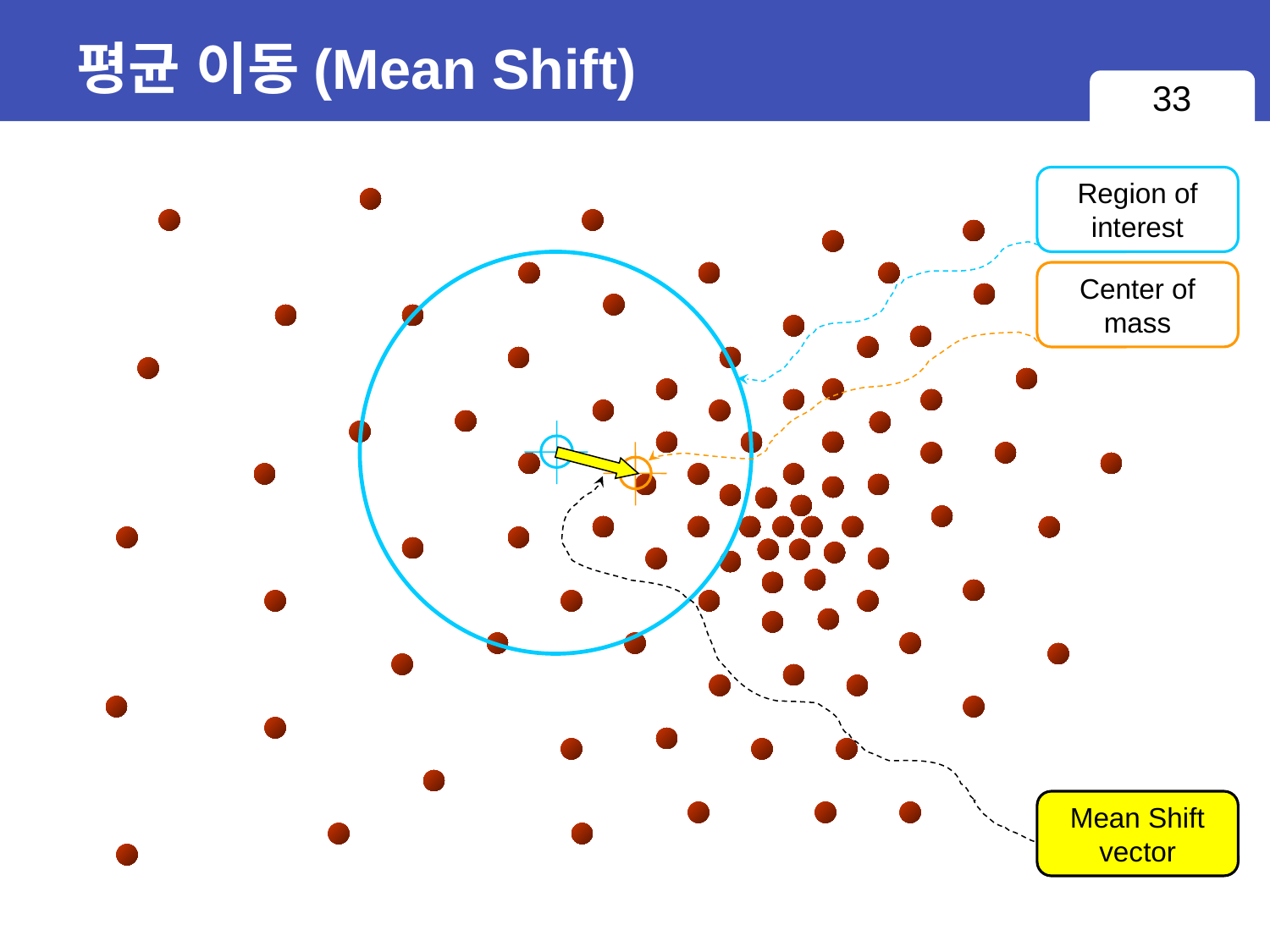

# 평균 이동(Mean Shift)
33
Region of
interest

Center of
mass

Mean Shift
vector